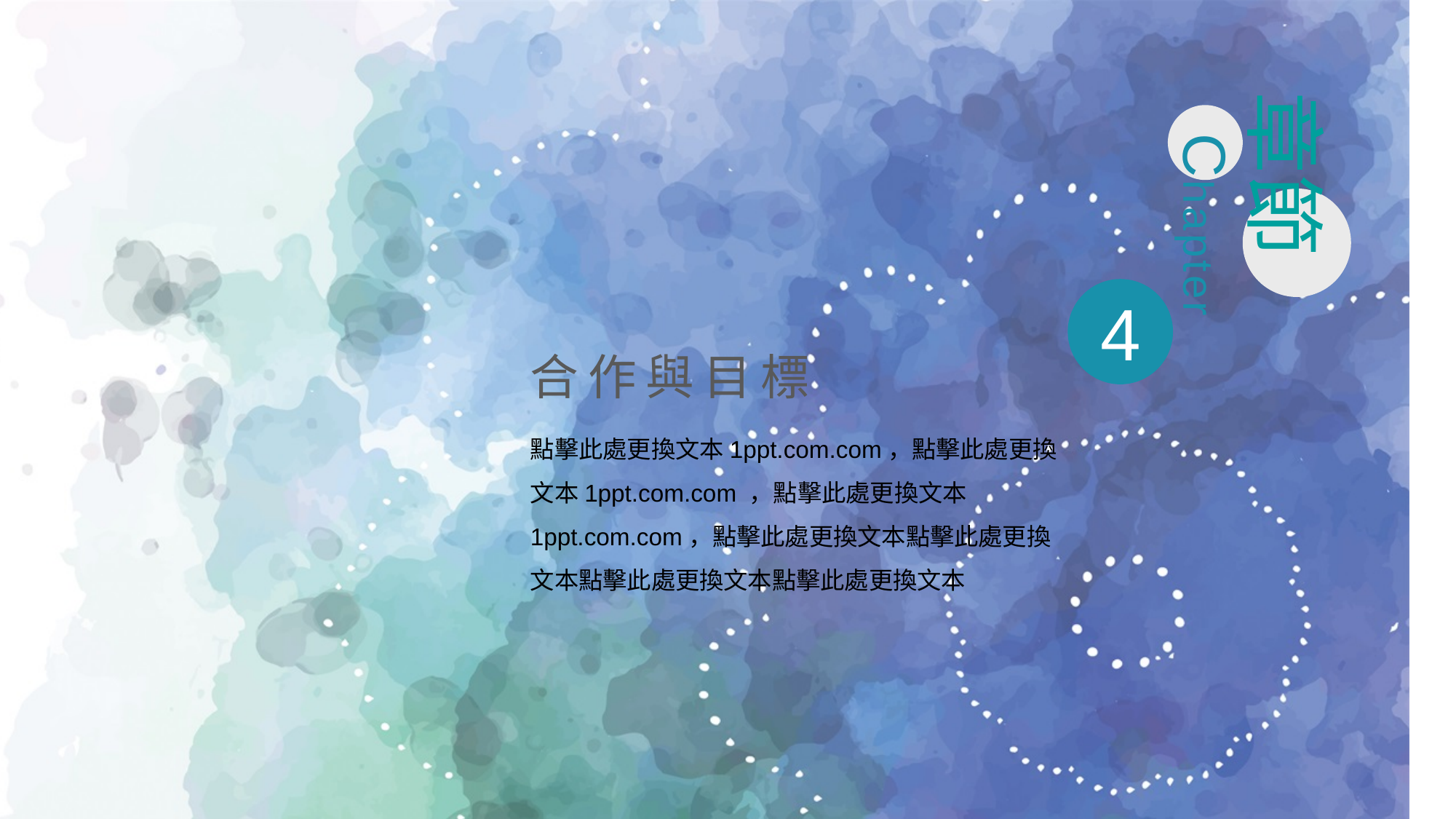

章節

Chapter

4
合作與目標
點擊此處更換文本1ppt.com.com，點擊此處更換文本1ppt.com.com ，點擊此處更換文本1ppt.com.com，點擊此處更換文本點擊此處更換文本點擊此處更換文本點擊此處更換文本